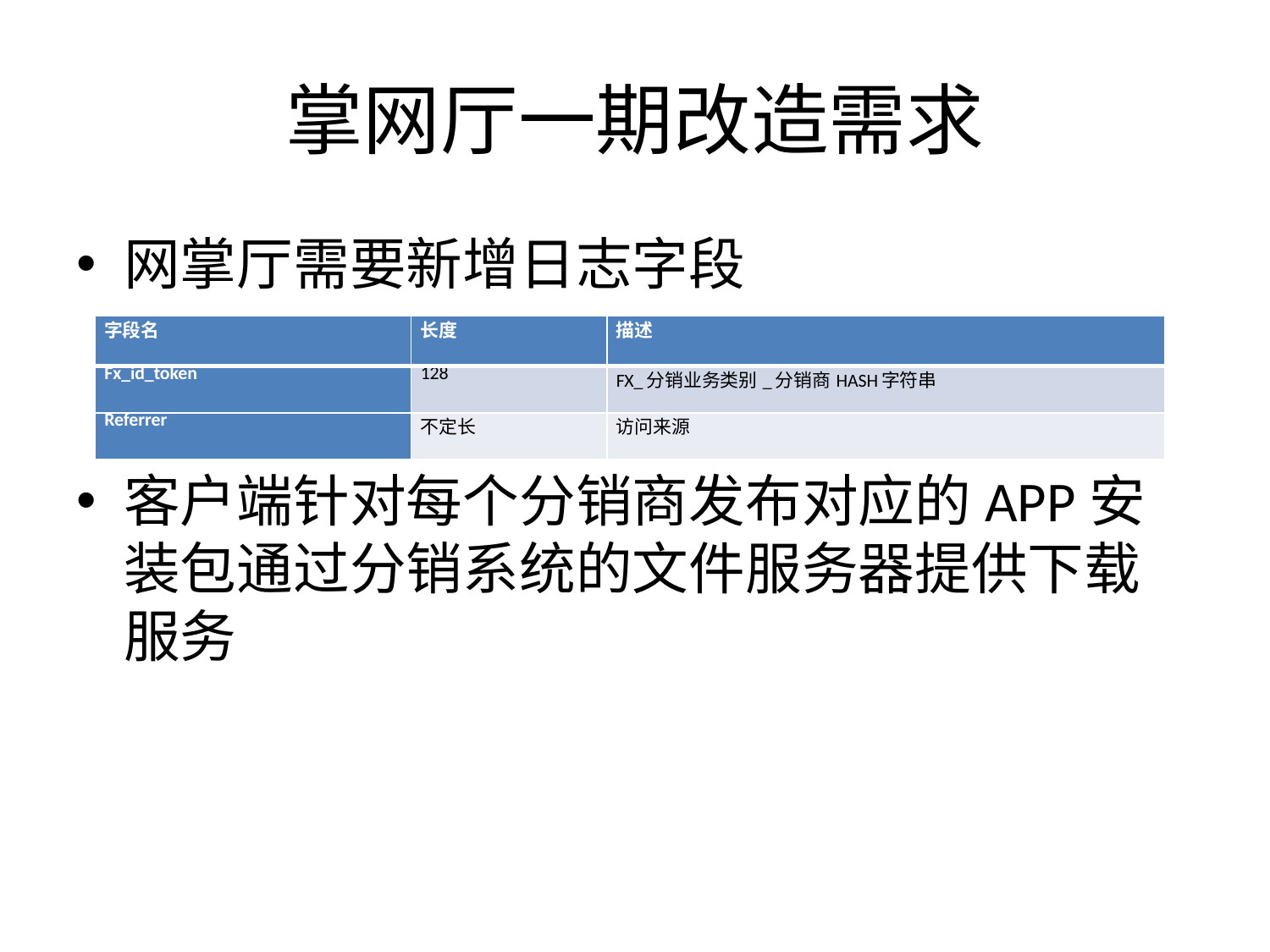

# 掌网厅一期改造需求
网掌厅需要新增日志字段

客户端针对每个分销商发布对应的APP安装包通过分销系统的文件服务器提供下载服务

| 字段名 | 长度 | 描述 |
| --- | --- | --- |
| Fx\_id\_token | 128 | FX\_分销业务类别\_分销商HASH字符串 |
| Referrer | 不定长 | 访问来源 |